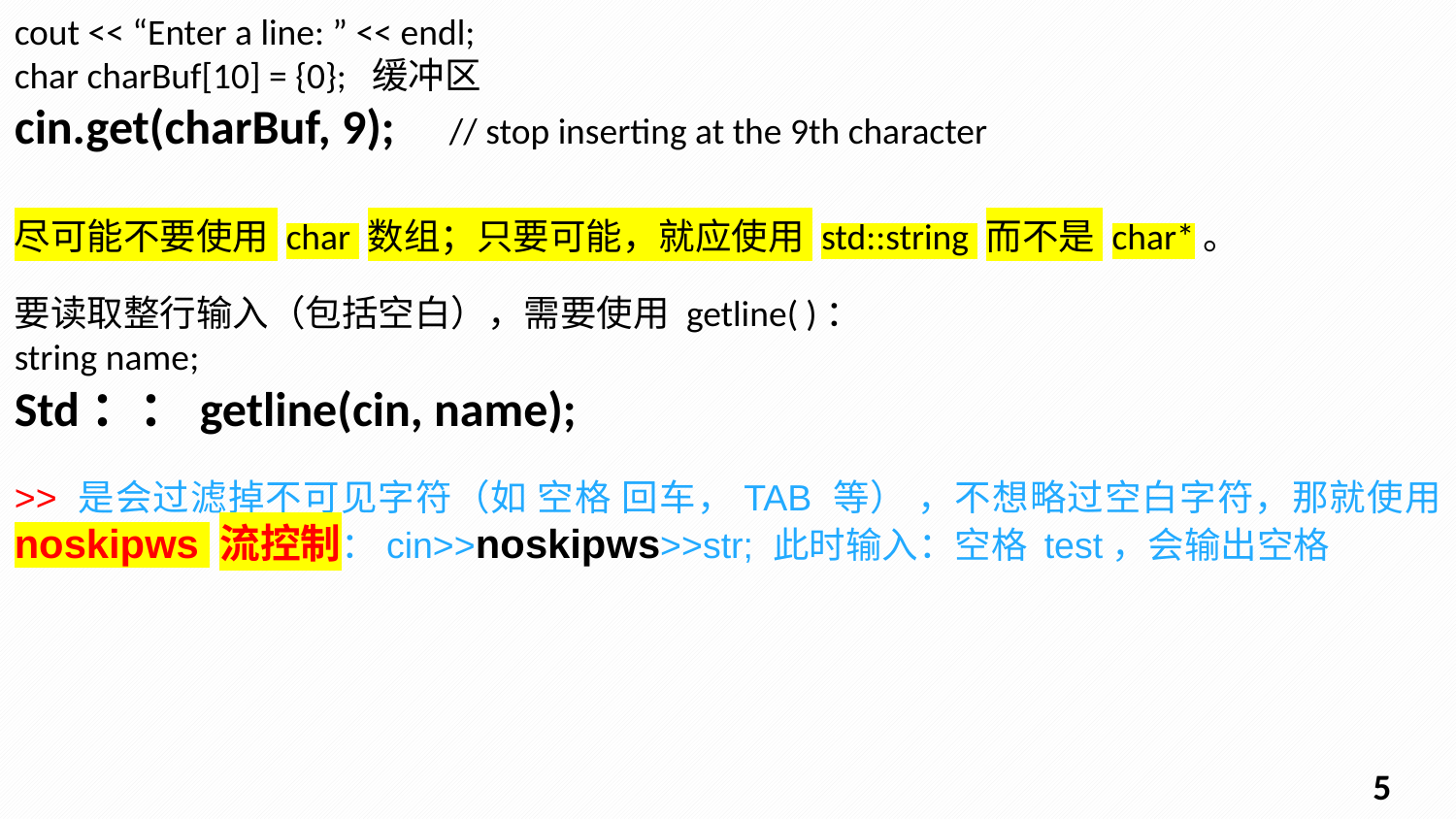

cout << “Enter a line: ” << endl;
char charBuf[10] = {0};  缓冲区
cin.get(charBuf, 9);     // stop inserting at the 9th character
尽可能不要使用 char 数组；只要可能，就应使用 std::string 而不是 char*。
要读取整行输入（包括空白），需要使用 getline( )：
string name;
Std：：getline(cin, name);
>> 是会过滤掉不可见字符（如 空格 回车，TAB 等） ，不想略过空白字符，那就使用 noskipws 流控制：cin>>noskipws>>str; 此时输入：空格 test，会输出空格
5